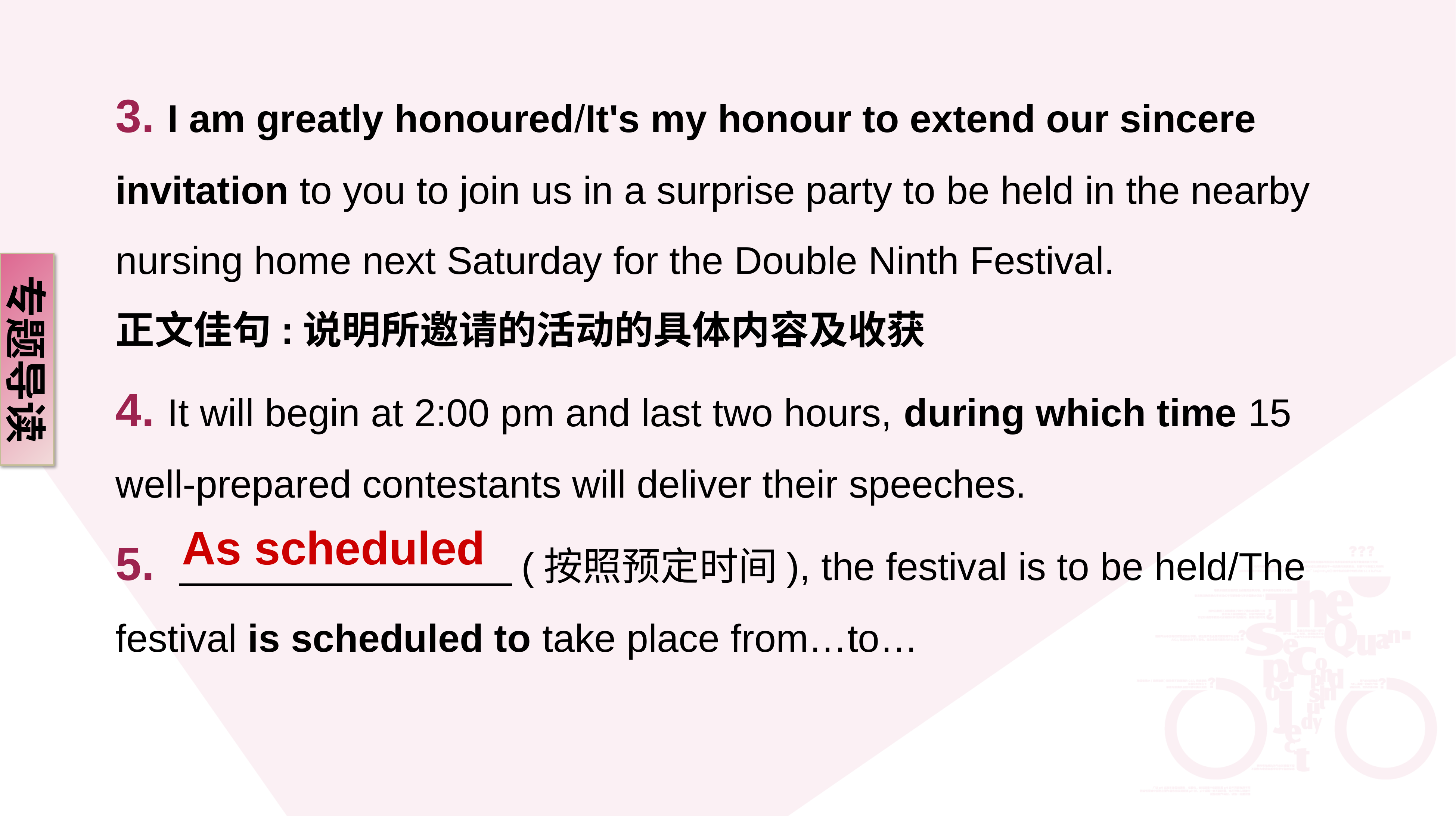

3. I am greatly honoured/It's my honour to extend our sincere invitation to you to join us in a surprise party to be held in the nearby nursing home next Saturday for the Double Ninth Festival.
正文佳句:说明所邀请的活动的具体内容及收获
4. It will begin at 2:00 pm and last two hours, during which time 15 well-prepared contestants will deliver their speeches.
5. 　　    　   　　　　(按照预定时间), the festival is to be held/The festival is scheduled to take place from…to…
专题导读
As scheduled